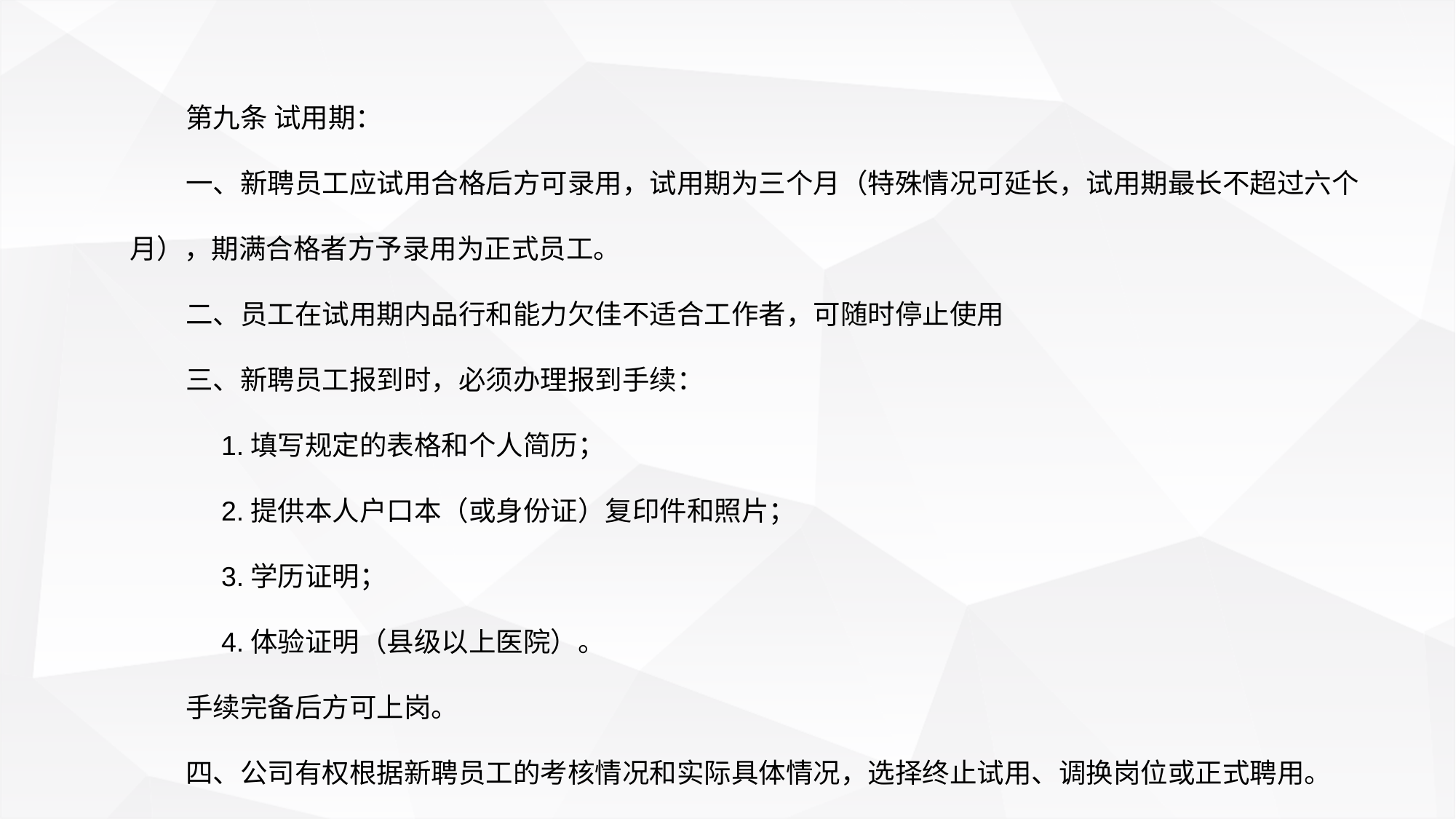

第九条 试用期：
        一、新聘员工应试用合格后方可录用，试用期为三个月（特殊情况可延长，试用期最长不超过六个月），期满合格者方予录用为正式员工。
        二、员工在试用期内品行和能力欠佳不适合工作者，可随时停止使用
        三、新聘员工报到时，必须办理报到手续：
            1.填写规定的表格和个人简历；
            2.提供本人户口本（或身份证）复印件和照片；
            3.学历证明；
            4.体验证明（县级以上医院）。
        手续完备后方可上岗。
        四、公司有权根据新聘员工的考核情况和实际具体情况，选择终止试用、调换岗位或正式聘用。